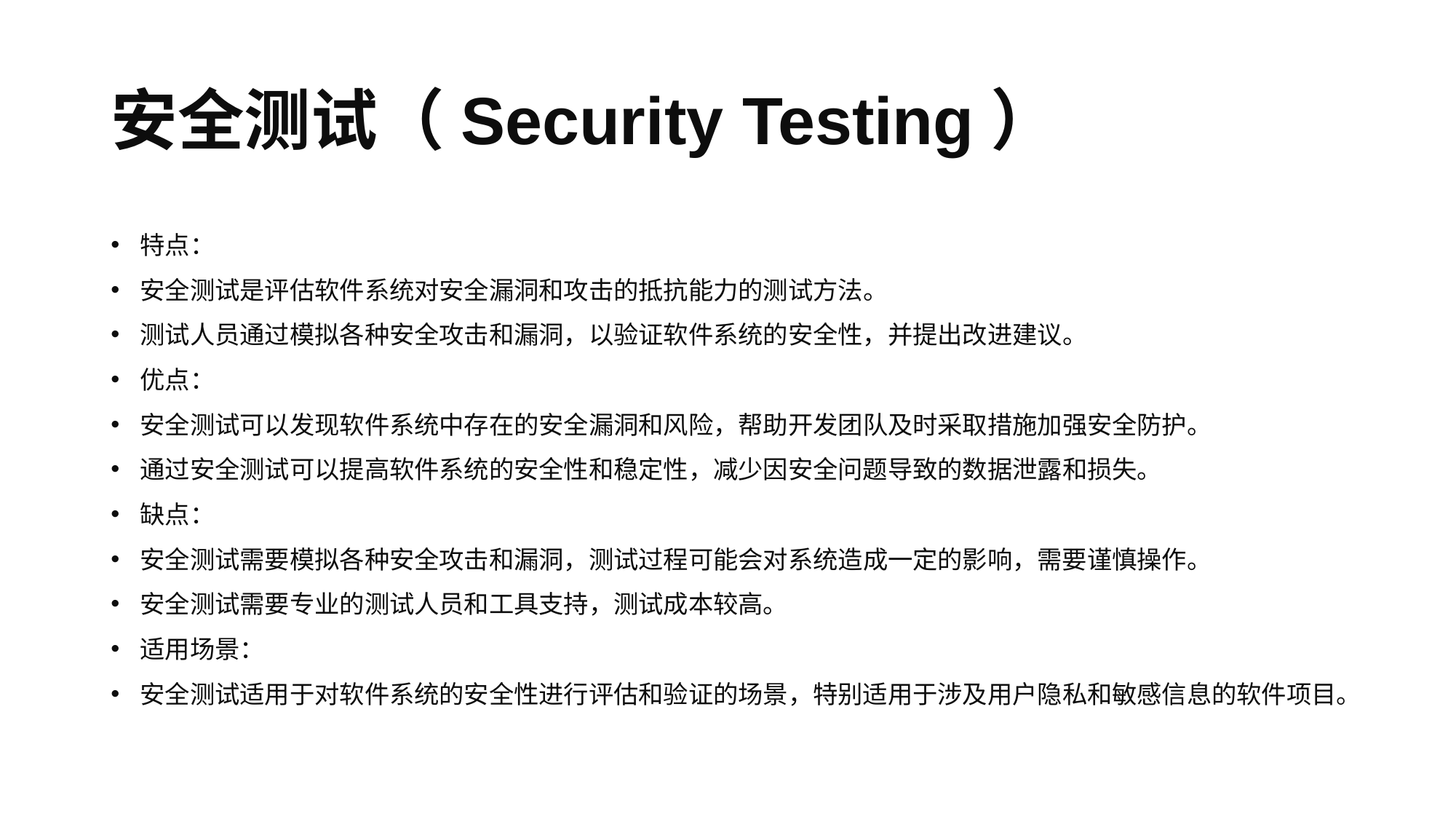

# 安全测试（Security Testing）
特点：
安全测试是评估软件系统对安全漏洞和攻击的抵抗能力的测试方法。
测试人员通过模拟各种安全攻击和漏洞，以验证软件系统的安全性，并提出改进建议。
优点：
安全测试可以发现软件系统中存在的安全漏洞和风险，帮助开发团队及时采取措施加强安全防护。
通过安全测试可以提高软件系统的安全性和稳定性，减少因安全问题导致的数据泄露和损失。
缺点：
安全测试需要模拟各种安全攻击和漏洞，测试过程可能会对系统造成一定的影响，需要谨慎操作。
安全测试需要专业的测试人员和工具支持，测试成本较高。
适用场景：
安全测试适用于对软件系统的安全性进行评估和验证的场景，特别适用于涉及用户隐私和敏感信息的软件项目。